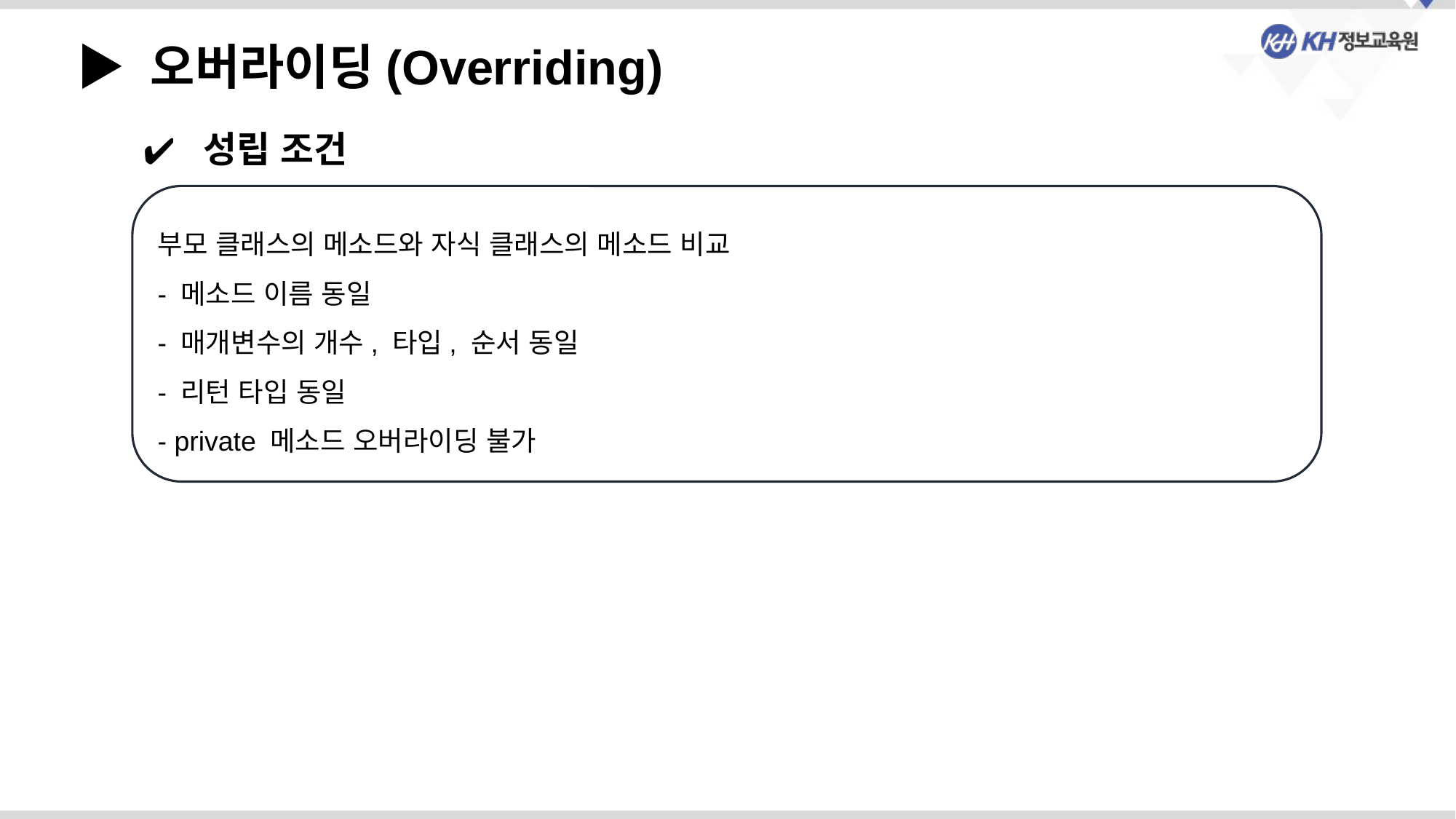

▶ 오버라이딩(Overriding)
 성립 조건
부모 클래스의 메소드와 자식 클래스의 메소드 비교
- 메소드 이름 동일
- 매개변수의 개수, 타입, 순서 동일
- 리턴 타입 동일
- private 메소드 오버라이딩 불가